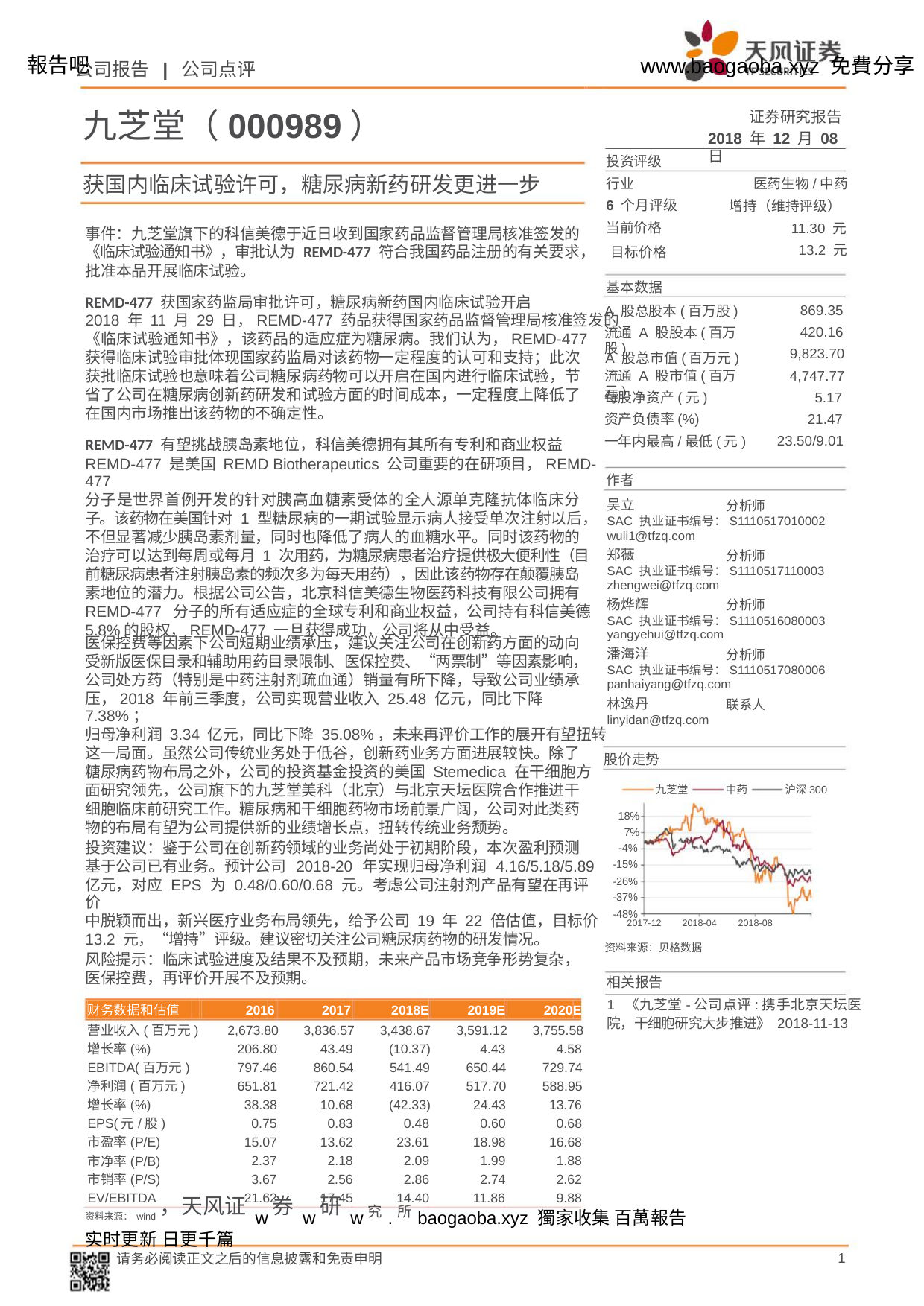

報告吧
www.baogaoba.xyz 免費分享
公司报告 | 公司点评
九芝堂（000989）
证券研究报告
2018 年 12 月 08 日
投资评级
获国内临床试验许可，糖尿病新药研发更进一步
医药生物/中药
增持（维持评级）
11.30 元
行业
6 个月评级
当前价格
事件：九芝堂旗下的科信美德于近日收到国家药品监督管理局核准签发的
《临床试验通知书》，审批认为 REMD-477 符合我国药品注册的有关要求， 目标价格
13.2 元
批准本品开展临床试验。
基本数据
REMD-477 获国家药监局审批许可，糖尿病新药国内临床试验开启
A 股总股本(百万股)
869.35
2018 年 11 月 29 日，REMD-477 药品获得国家药品监督管理局核准签发的
《临床试验通知书》，该药品的适应症为糖尿病。我们认为，REMD-477
获得临床试验审批体现国家药监局对该药物一定程度的认可和支持；此次 A 股总市值(百万元)
流通 A 股股本(百万股)
420.16
9,823.70
4,747.77
5.17
获批临床试验也意味着公司糖尿病药物可以开启在国内进行临床试验，节
省了公司在糖尿病创新药研发和试验方面的时间成本，一定程度上降低了
在国内市场推出该药物的不确定性。
流通 A 股市值(百万元)
每股净资产(元)
资产负债率(%)
21.47
一年内最高/最低(元)
23.50/9.01
REMD-477 有望挑战胰岛素地位，科信美德拥有其所有专利和商业权益
REMD-477 是美国 REMD Biotherapeutics 公司重要的在研项目，REMD-477
分子是世界首例开发的针对胰高血糖素受体的全人源单克隆抗体临床分
子。该药物在美国针对 1 型糖尿病的一期试验显示病人接受单次注射以后，
不但显著减少胰岛素剂量，同时也降低了病人的血糖水平。同时该药物的
治疗可以达到每周或每月 1 次用药，为糖尿病患者治疗提供极大便利性（目
前糖尿病患者注射胰岛素的频次多为每天用药），因此该药物存在颠覆胰岛
素地位的潜力。根据公司公告，北京科信美德生物医药科技有限公司拥有
REMD-477 分子的所有适应症的全球专利和商业权益，公司持有科信美德
5.8%的股权，REMD-477 一旦获得成功，公司将从中受益。
作者
吴立
分析师
SAC 执业证书编号：S1110517010002
wuli1@tfzq.com
郑薇
分析师
SAC 执业证书编号：S1110517110003
zhengwei@tfzq.com
杨烨辉
分析师
SAC 执业证书编号：S1110516080003
yangyehui@tfzq.com
医保控费等因素下公司短期业绩承压，建议关注公司在创新药方面的动向
受新版医保目录和辅助用药目录限制、医保控费、“两票制”等因素影响，
公司处方药（特别是中药注射剂疏血通）销量有所下降，导致公司业绩承
压，2018 年前三季度，公司实现营业收入 25.48 亿元，同比下降 7.38%；
归母净利润 3.34 亿元，同比下降 35.08%，未来再评价工作的展开有望扭转
这一局面。虽然公司传统业务处于低谷，创新药业务方面进展较快。除了
糖尿病药物布局之外，公司的投资基金投资的美国 Stemedica 在干细胞方
面研究领先，公司旗下的九芝堂美科（北京）与北京天坛医院合作推进干
细胞临床前研究工作。糖尿病和干细胞药物市场前景广阔，公司对此类药
物的布局有望为公司提供新的业绩增长点，扭转传统业务颓势。
潘海洋
分析师
SAC 执业证书编号：S1110517080006
panhaiyang@tfzq.com
林逸丹
linyidan@tfzq.com
联系人
股价走势
九芝堂
中药
沪深300
18%
7%
投资建议：鉴于公司在创新药领域的业务尚处于初期阶段，本次盈利预测
基于公司已有业务。预计公司 2018-20 年实现归母净利润 4.16/5.18/5.89
亿元，对应 EPS 为 0.48/0.60/0.68 元。考虑公司注射剂产品有望在再评价
中脱颖而出，新兴医疗业务布局领先，给予公司 19 年 22 倍估值，目标价
13.2 元，“增持”评级。建议密切关注公司糖尿病药物的研发情况。
-4%
-15%
-26%
-37%
-48%
2017-12
2018-04
2018-08
资料来源：贝格数据
风险提示：临床试验进度及结果不及预期，未来产品市场竞争形势复杂，
医保控费，再评价开展不及预期。
相关报告
1 《九芝堂-公司点评:携手北京天坛医
院，干细胞研究大步推进》 2018-11-13
财务数据和估值
营业收入(百万元)
增长率(%)
2016
2,673.80
206.80
797.46
651.81
38.38
0.75
2017
3,836.57
43.49
860.54
721.42
10.68
0.83
2018E
3,438.67
(10.37)
541.49
416.07
(42.33)
0.48
2019E
3,591.12
4.43
2020E
3,755.58
4.58
EBITDA(百万元)
净利润(百万元)
增长率(%)
650.44
517.70
24.43
0.60
729.74
588.95
13.76
0.68
EPS(元/股)
市盈率(P/E)
市净率(P/B)
市销率(P/S)
EV/EBITDA
15.07
2.37
13.62
2.18
23.61
18.98
1.99
16.68
1.88
2.09
3.67
2.56
2.86
2.74
2.62
21.62
17.45
14.40
11.86
9.88
资料来源：wind，天风证w券w研w究.所baogaoba.xyz 獨家收集 百萬報告 实时更新 日更千篇
请务必阅读正文之后的信息披露和免责申明
1